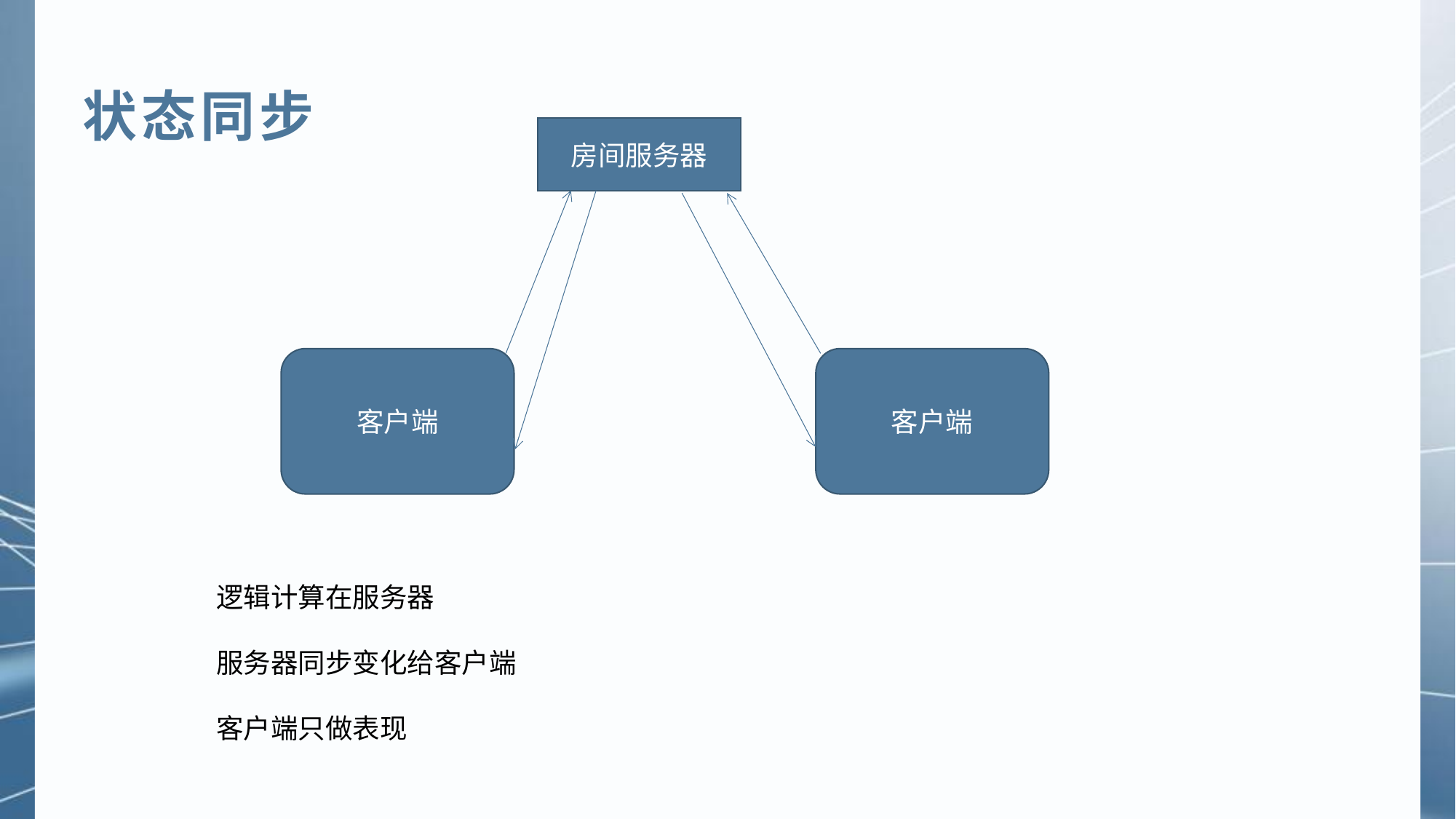

状态同步
房间服务器
客户端
客户端
逻辑计算在服务器

服务器同步变化给客户端

客户端只做表现